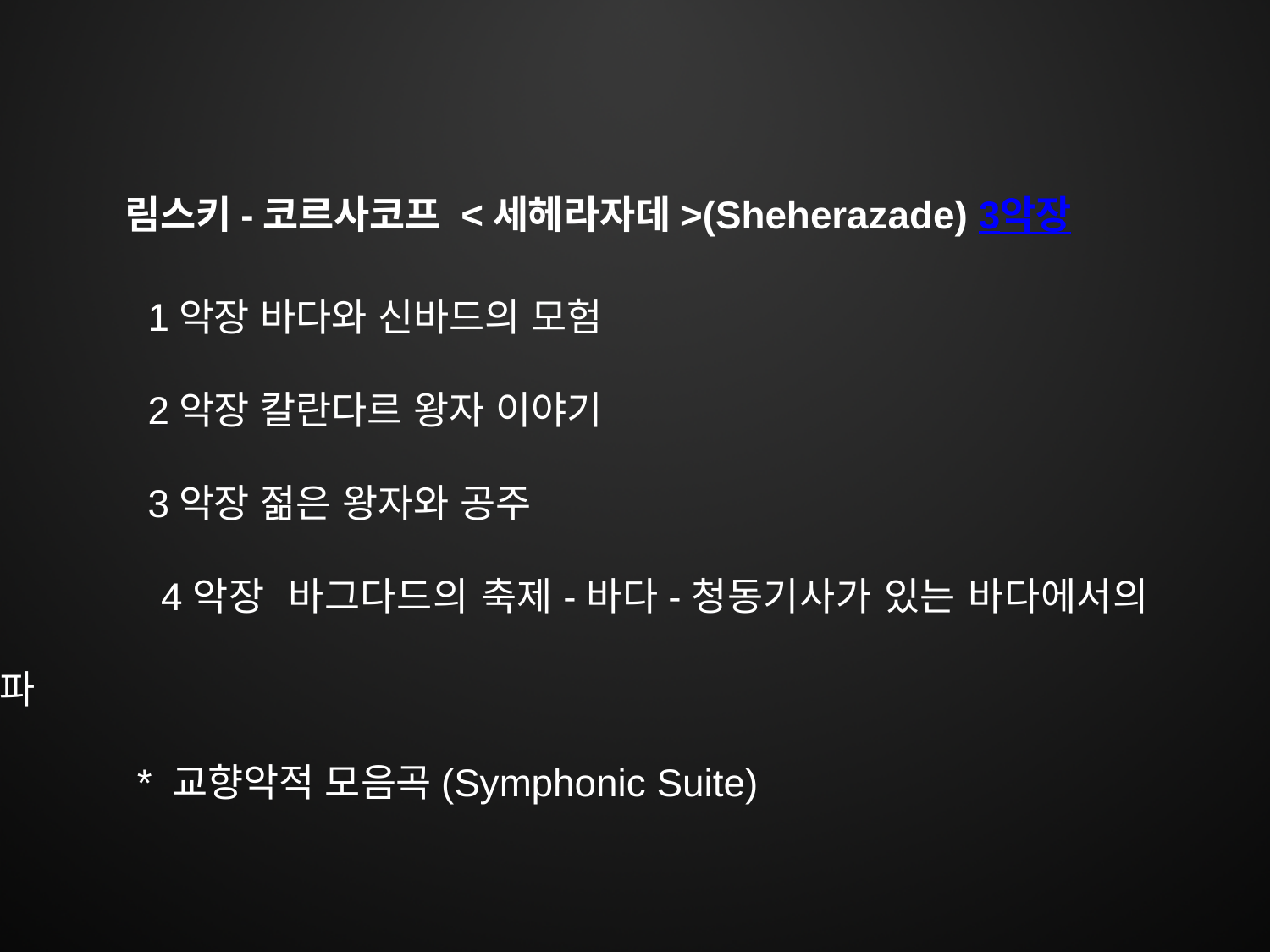

림스키-코르사코프 <세헤라자데>(Sheherazade) 3악장
                 1악장 바다와 신바드의 모험
                 2악장 칼란다르 왕자 이야기
                 3악장 젊은 왕자와 공주
                 4악장  바그다드의 축제-바다-청동기사가 있는 바다에서의 난파
                * 교향악적 모음곡(Symphonic Suite)